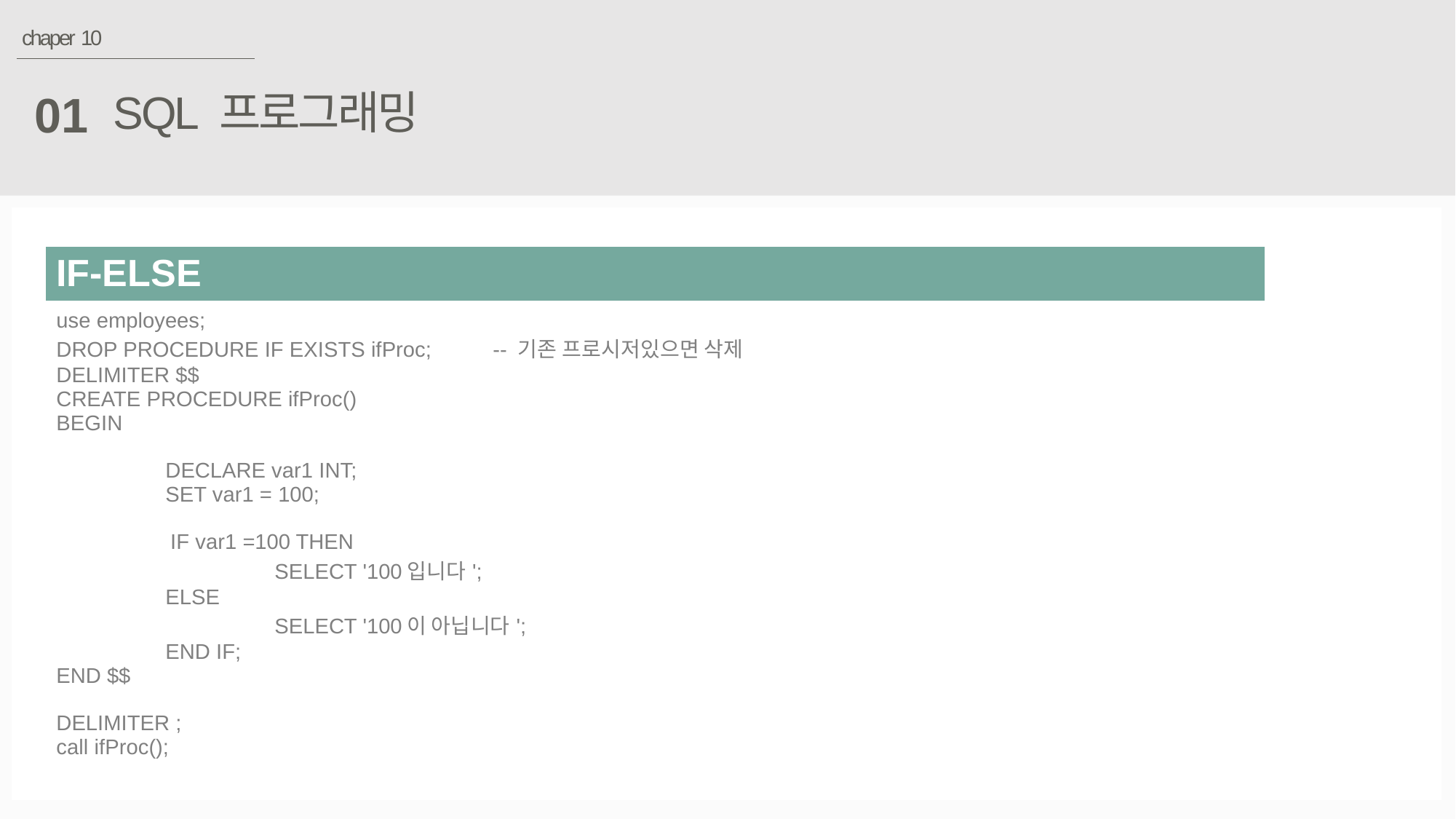

chaper  10
SQL 프로그래밍
01

| IF-ELSE |
| --- |
| use employees; DROP PROCEDURE IF EXISTS ifProc; -- 기존 프로시저있으면 삭제 DELIMITER $$ CREATE PROCEDURE ifProc() BEGIN DECLARE var1 INT; SET var1 = 100; IF var1 =100 THEN SELECT '100입니다'; ELSE SELECT '100이 아닙니다'; END IF; END $$ DELIMITER ; call ifProc(); |